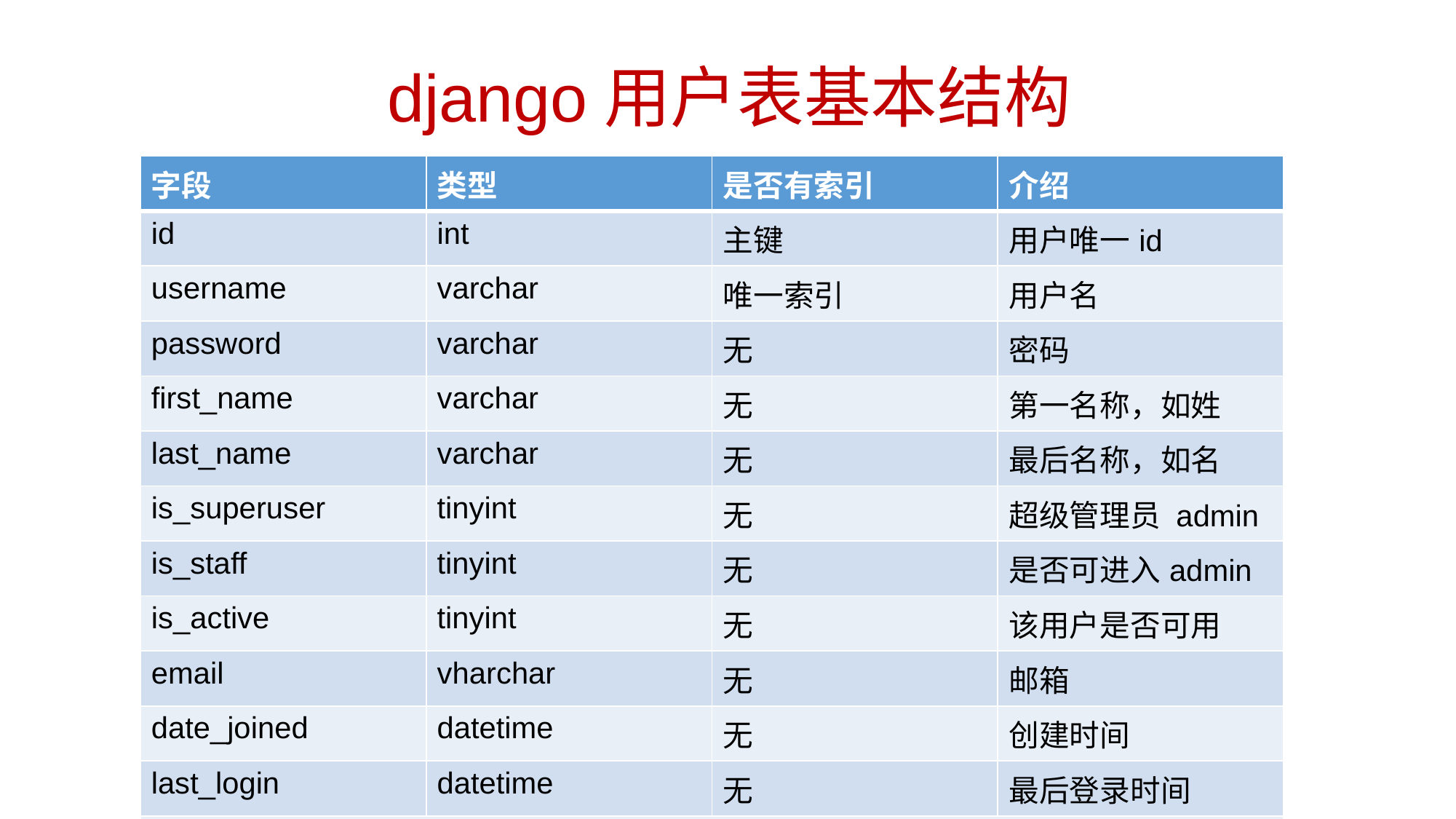

# django用户表基本结构
| 字段 | 类型 | 是否有索引 | 介绍 |
| --- | --- | --- | --- |
| id | int | 主键 | 用户唯一id |
| username | varchar | 唯一索引 | 用户名 |
| password | varchar | 无 | 密码 |
| first\_name | varchar | 无 | 第一名称，如姓 |
| last\_name | varchar | 无 | 最后名称，如名 |
| is\_superuser | tinyint | 无 | 超级管理员 admin |
| is\_staff | tinyint | 无 | 是否可进入admin |
| is\_active | tinyint | 无 | 该用户是否可用 |
| email | vharchar | 无 | 邮箱 |
| date\_joined | datetime | 无 | 创建时间 |
| last\_login | datetime | 无 | 最后登录时间 |
| django在初始化数据库的时候创建 auth\_user表，即上边这些字段 |  |  |  |
| from django.contrib.auth.models import User |  |  |  |